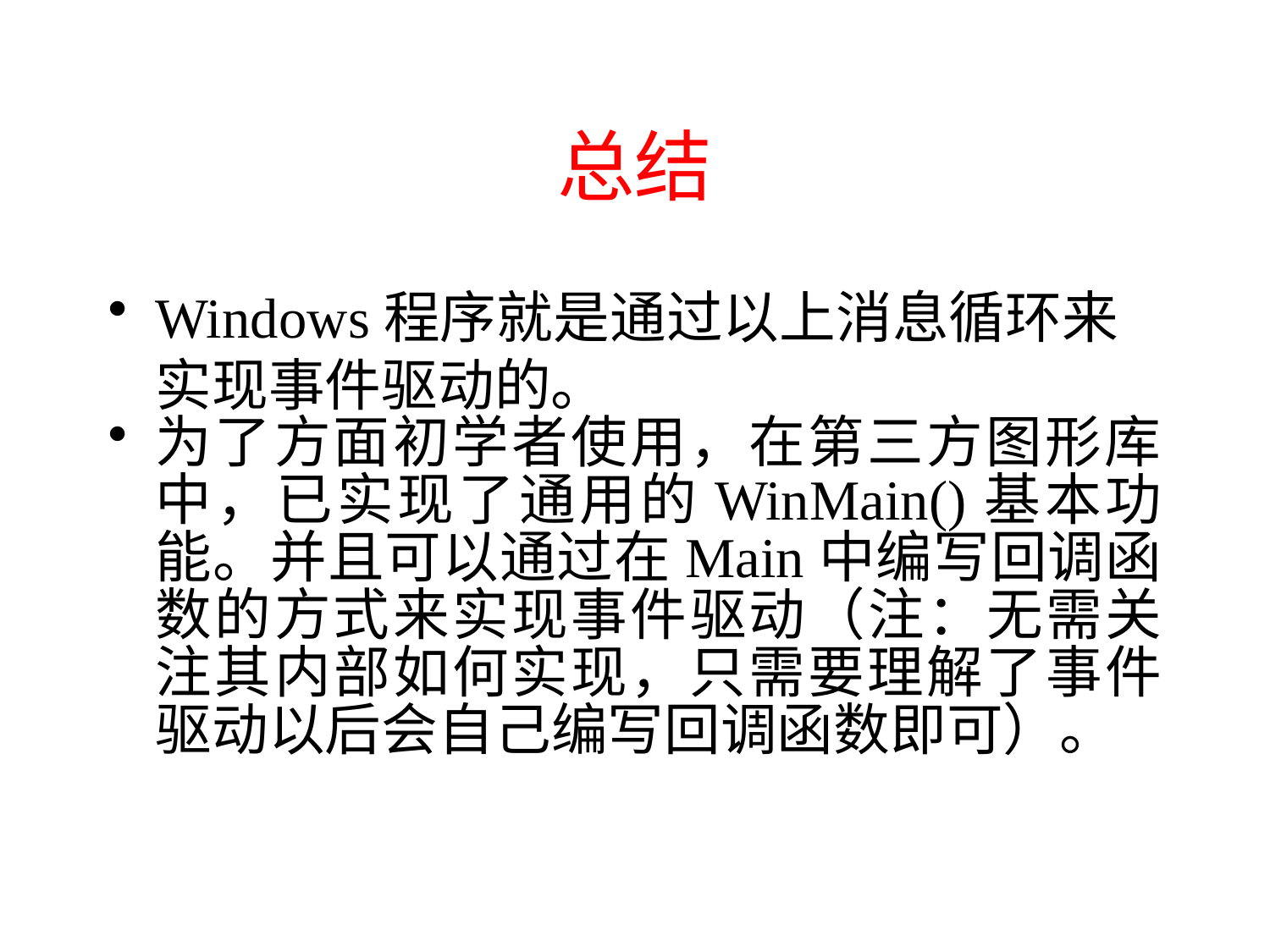

# 总结
Windows程序就是通过以上消息循环来实现事件驱动的。
为了方面初学者使用，在第三方图形库中，已实现了通用的WinMain()基本功能。并且可以通过在Main中编写回调函数的方式来实现事件驱动（注：无需关注其内部如何实现，只需要理解了事件驱动以后会自己编写回调函数即可）。